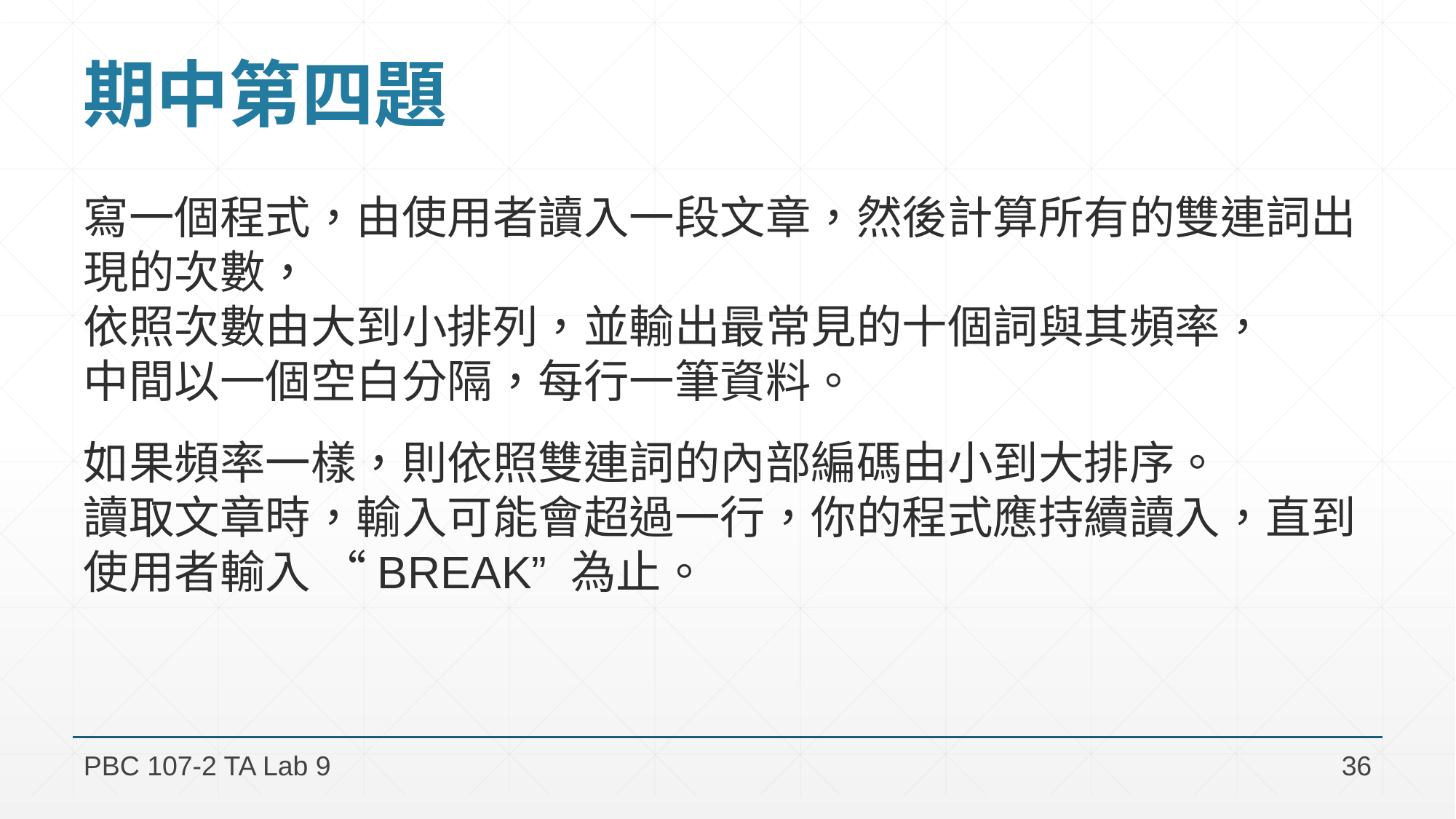

# 期中第四題
寫一個程式，由使用者讀入一段文章，然後計算所有的雙連詞出現的次數，
依照次數由大到小排列，並輸出最常見的十個詞與其頻率，
中間以一個空白分隔，每行一筆資料。
如果頻率一樣，則依照雙連詞的內部編碼由小到大排序。
讀取文章時，輸入可能會超過一行，你的程式應持續讀入，直到使用者輸入 “BREAK” 為止。
PBC 107-2 TA Lab 9
36